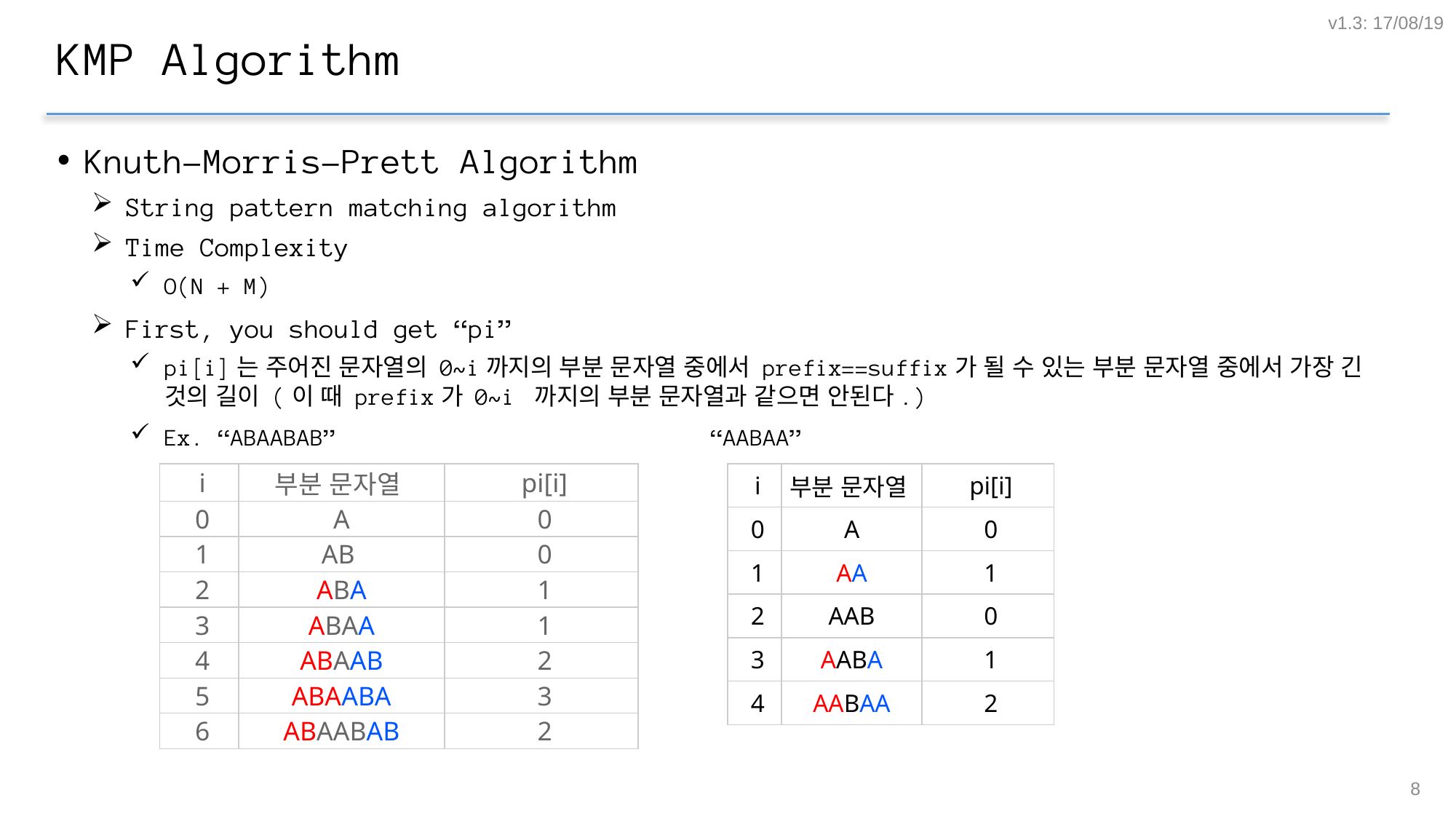

v1.3: 17/08/19
# KMP Algorithm
Knuth-Morris-Prett Algorithm
String pattern matching algorithm
Time Complexity
O(N + M)
First, you should get “pi”
pi[i]는 주어진 문자열의 0~i까지의 부분 문자열 중에서 prefix==suffix가 될 수 있는 부분 문자열 중에서 가장 긴 것의 길이 (이 때 prefix가 0~i 까지의 부분 문자열과 같으면 안된다.)
Ex. “ABAABAB”				“AABAA”

| i | 부분 문자열 | pi[i] |
| --- | --- | --- |
| 0 | A | 0 |
| 1 | AB | 0 |
| 2 | ABA | 1 |
| 3 | ABAA | 1 |
| 4 | ABAAB | 2 |
| 5 | ABAABA | 3 |
| 6 | ABAABAB | 2 |
| i | 부분 문자열 | pi[i] |
| --- | --- | --- |
| 0 | A | 0 |
| 1 | AA | 1 |
| 2 | AAB | 0 |
| 3 | AABA | 1 |
| 4 | AABAA | 2 |
8